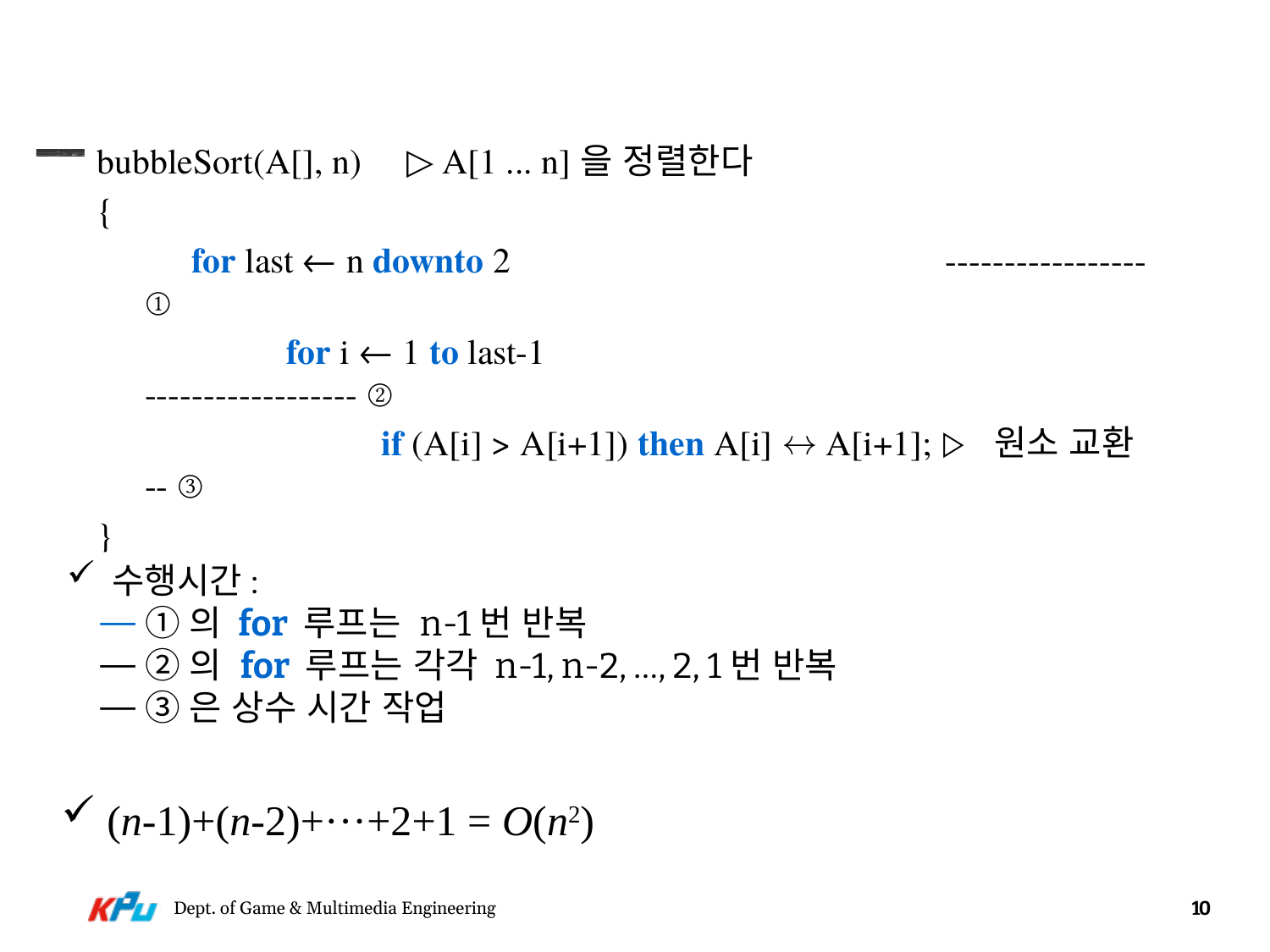

#
bubbleSort(A[], n)    ▷ A[1 ... n]을 정렬한다
{
        for last ← n downto 2                                             ----------------- ①
                for i ← 1 to last-1                                           ------------------ ②
                        if (A[i] > A[i+1]) then A[i] ↔ A[i+1]; ▷ 원소 교환 -- ③
}

 수행시간:
 ①의 for 루프는 n-1번 반복
 ②의 for 루프는 각각 n-1, n-2, …, 2, 1번 반복
 ③은 상수 시간 작업
 (n-1)+(n-2)+···+2+1 = O(n2)
Dept. of Game & Multimedia Engineering
10